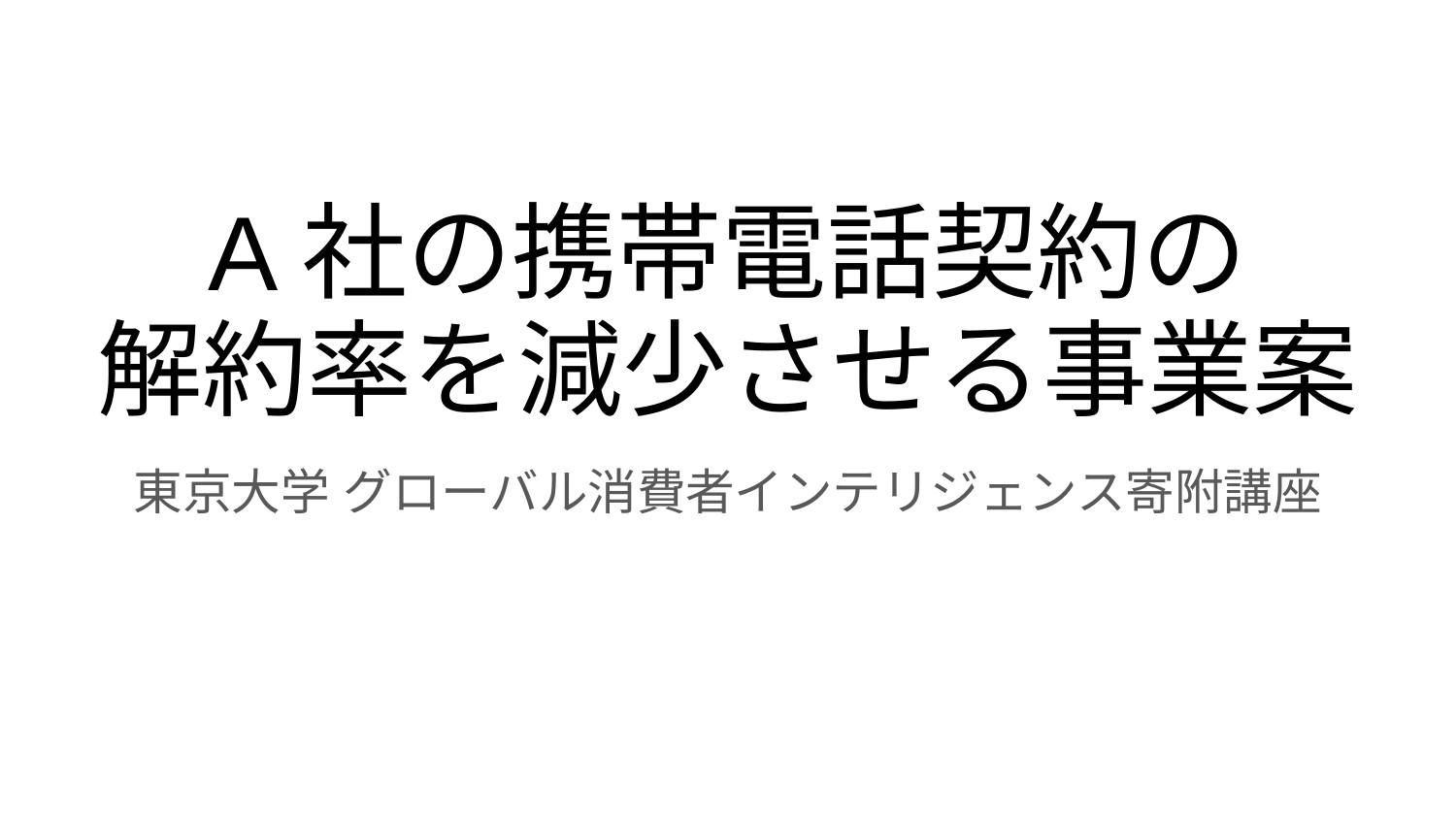

# A社の携帯電話契約の
解約率を減少させる事業案
東京大学 グローバル消費者インテリジェンス寄附講座